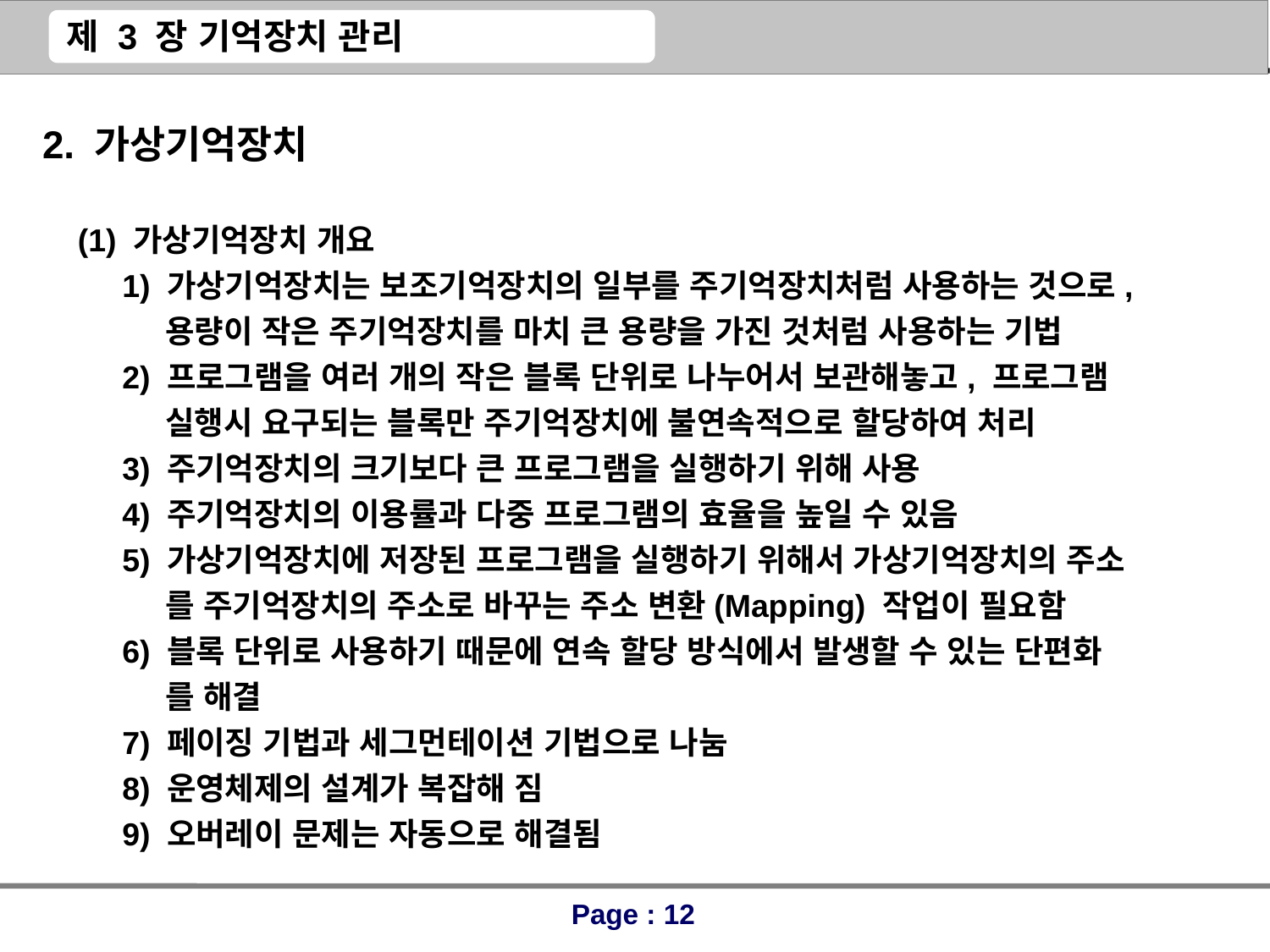

2. 가상기억장치

    (1) 가상기억장치 개요
         1) 가상기억장치는 보조기억장치의 일부를 주기억장치처럼 사용하는 것으로,
             용량이 작은 주기억장치를 마치 큰 용량을 가진 것처럼 사용하는 기법
         2) 프로그램을 여러 개의 작은 블록 단위로 나누어서 보관해놓고, 프로그램
             실행시 요구되는 블록만 주기억장치에 불연속적으로 할당하여 처리
         3) 주기억장치의 크기보다 큰 프로그램을 실행하기 위해 사용
         4) 주기억장치의 이용률과 다중 프로그램의 효율을 높일 수 있음
         5) 가상기억장치에 저장된 프로그램을 실행하기 위해서 가상기억장치의 주소
             를 주기억장치의 주소로 바꾸는 주소 변환(Mapping) 작업이 필요함
         6) 블록 단위로 사용하기 때문에 연속 할당 방식에서 발생할 수 있는 단편화
             를 해결
         7) 페이징 기법과 세그먼테이션 기법으로 나눔
         8) 운영체제의 설계가 복잡해 짐
         9) 오버레이 문제는 자동으로 해결됨
Page : 12